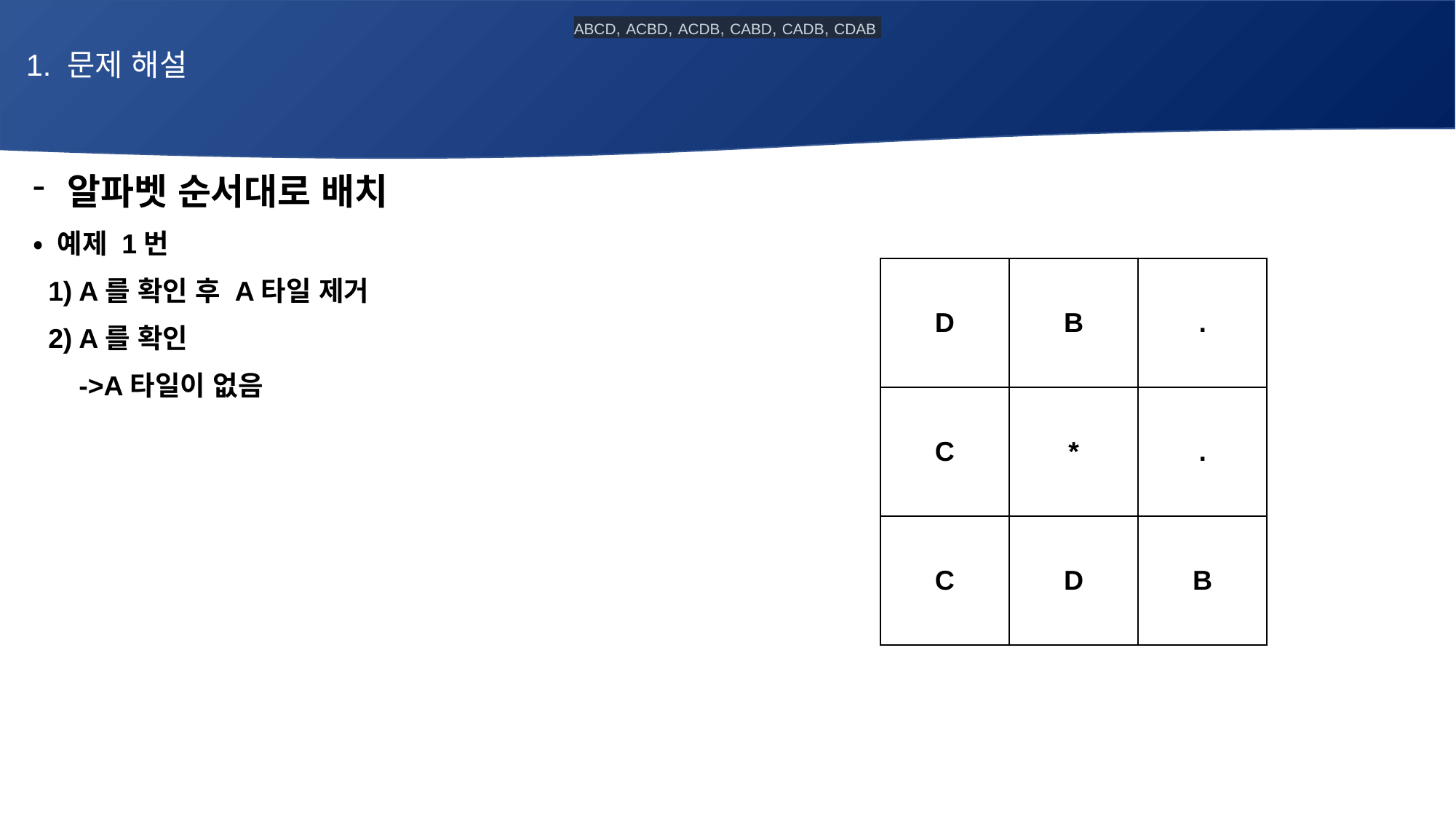

1. 문제 해설
ABCD, ACBD, ACDB, CABD, CADB, CDAB
# 매주 1 과제 LV2
알파벳 순서대로 배치
• 예제 1번
  1) A를 확인 후 A타일 제거
  2) A를 확인
      ->A타일이 없음
| D | B | . |
| --- | --- | --- |
| C | \* | . |
| C | D | B |